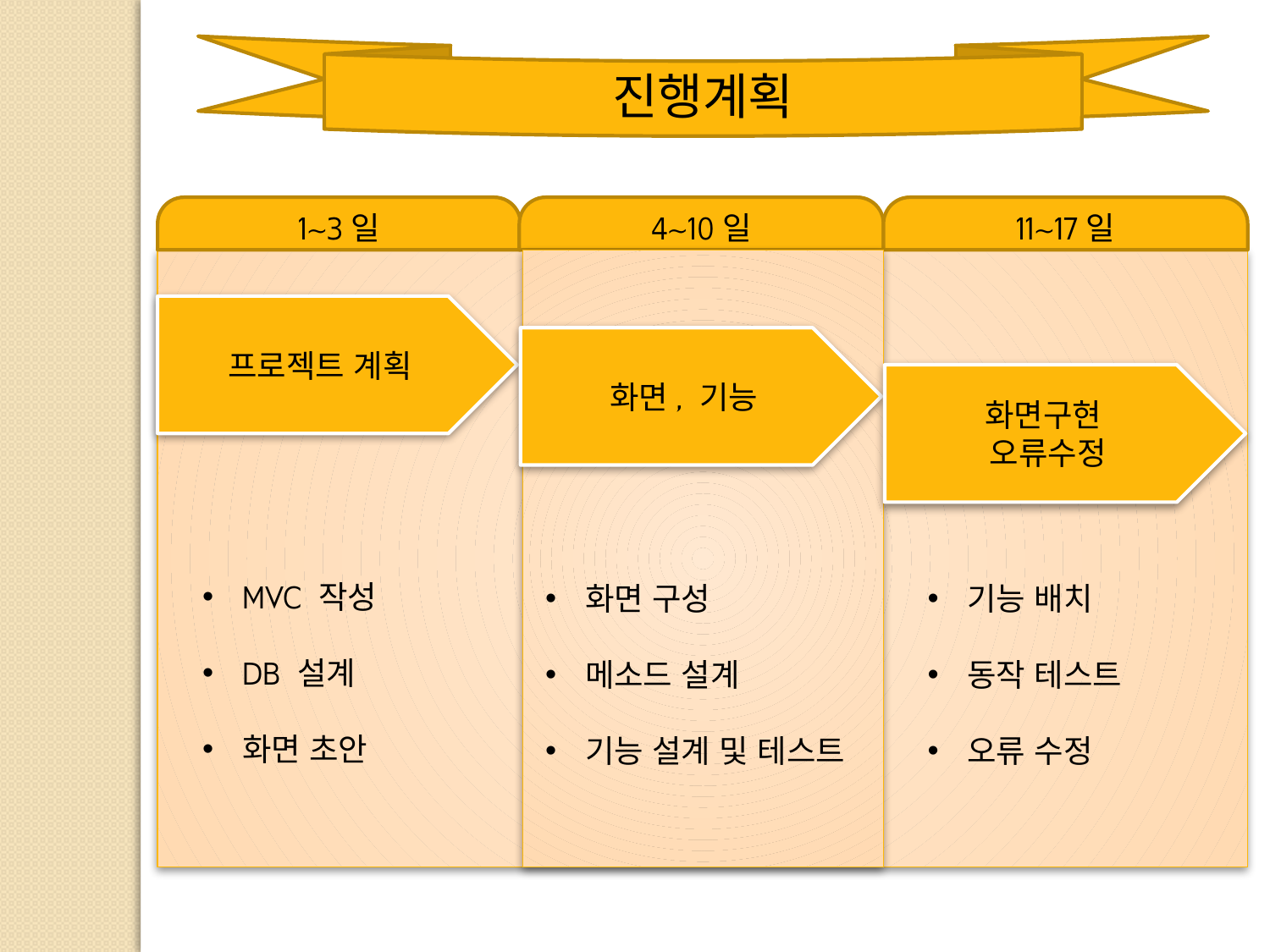

진행계획
1~3일
4~10일
11~17일

프로젝트 계획
화면, 기능
화면구현
오류수정
MVC 작성

DB 설계

화면 초안

화면 구성

메소드 설계

기능 설계 및 테스트
기능 배치

동작 테스트

오류 수정